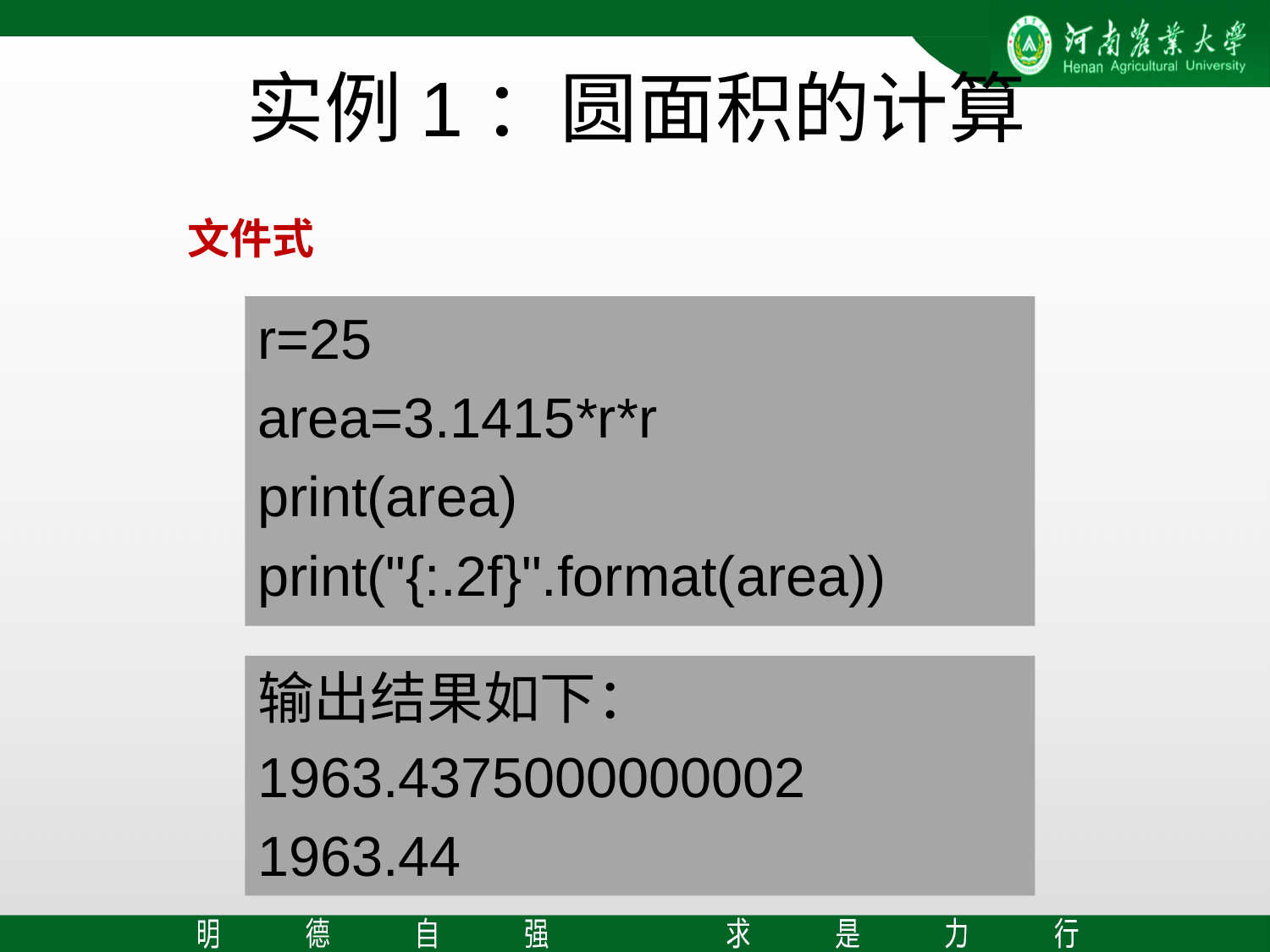

# 实例1：圆面积的计算
文件式
r=25
area=3.1415*r*r
print(area)
print("{:.2f}".format(area))
输出结果如下：
1963.4375000000002
1963.44